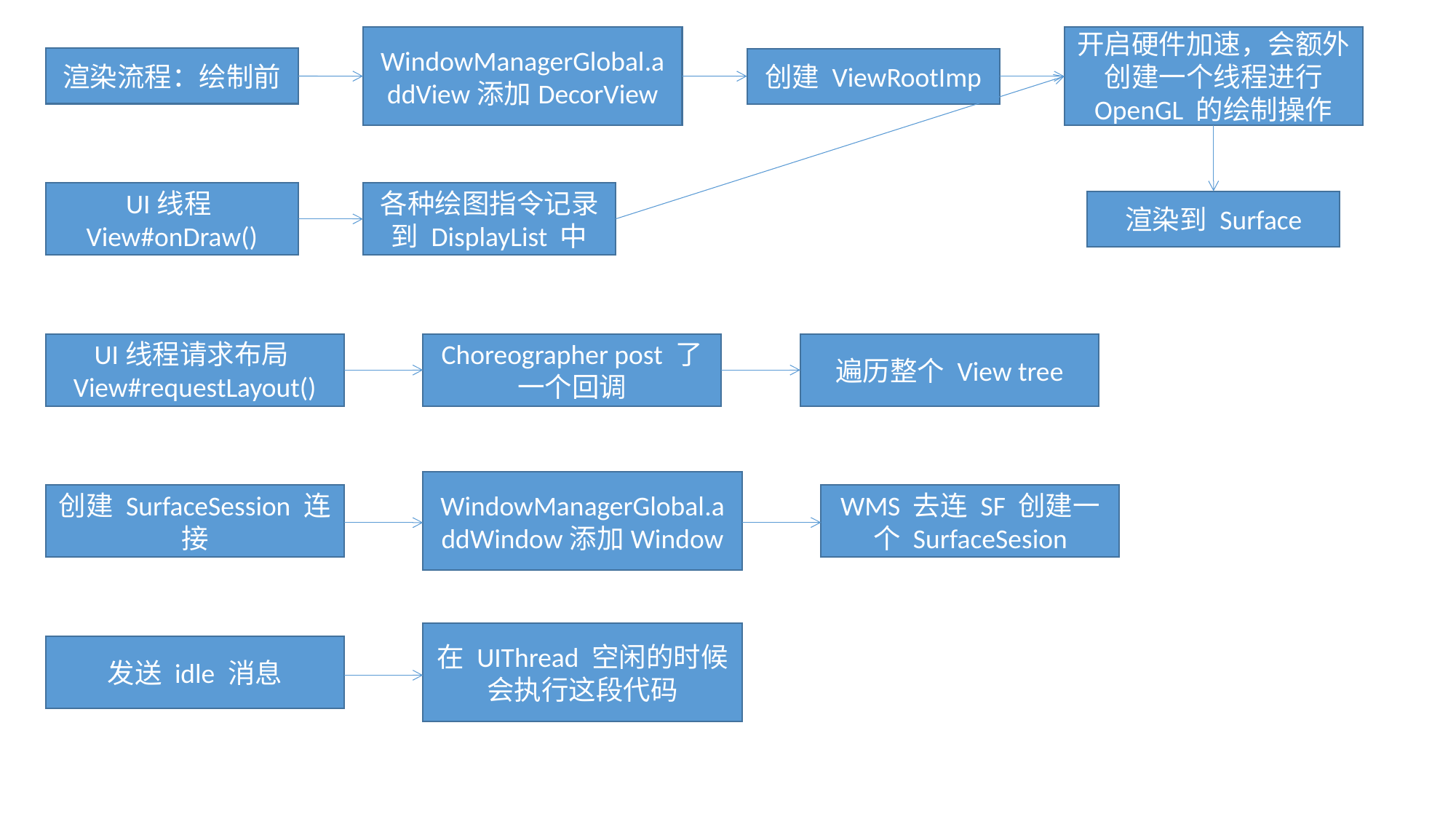

WindowManagerGlobal.addView添加DecorView
开启硬件加速，会额外创建一个线程进行 OpenGL 的绘制操作
渲染流程：绘制前
创建 ViewRootImp
UI线程View#onDraw()
各种绘图指令记录到 DisplayList 中
渲染到 Surface
UI线程请求布局View#requestLayout()
Choreographer post 了一个回调
遍历整个 View tree
WindowManagerGlobal.addWindow添加Window
创建 SurfaceSession 连接
WMS 去连 SF 创建一个 SurfaceSesion
在 UIThread 空闲的时候会执行这段代码
发送 idle 消息